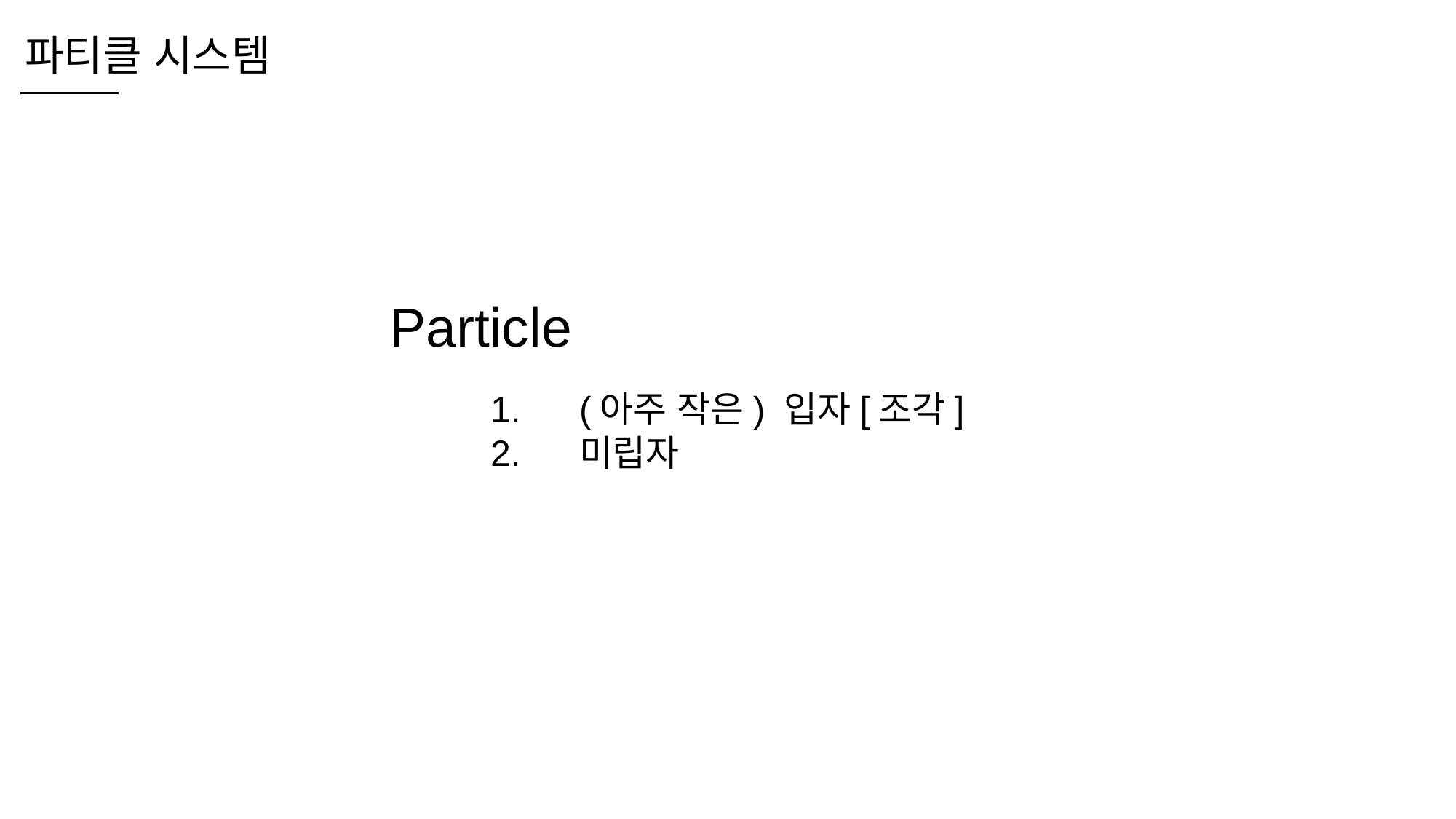

파티클 시스템
Particle
(아주 작은) 입자[조각]
미립자